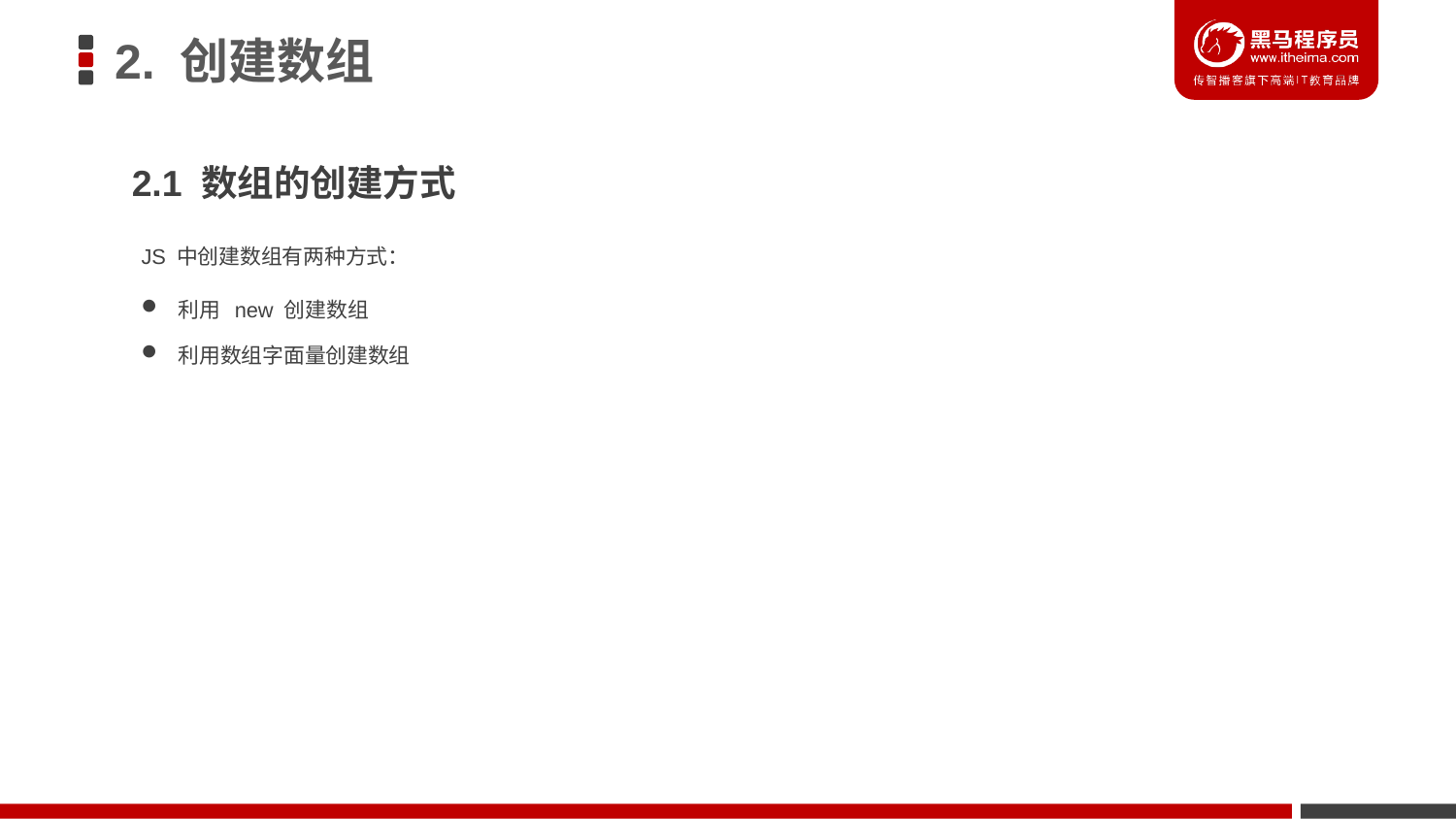

# 2. 创建数组
2.1 数组的创建方式
JS 中创建数组有两种方式：
 利用  new 创建数组
 利用数组字面量创建数组